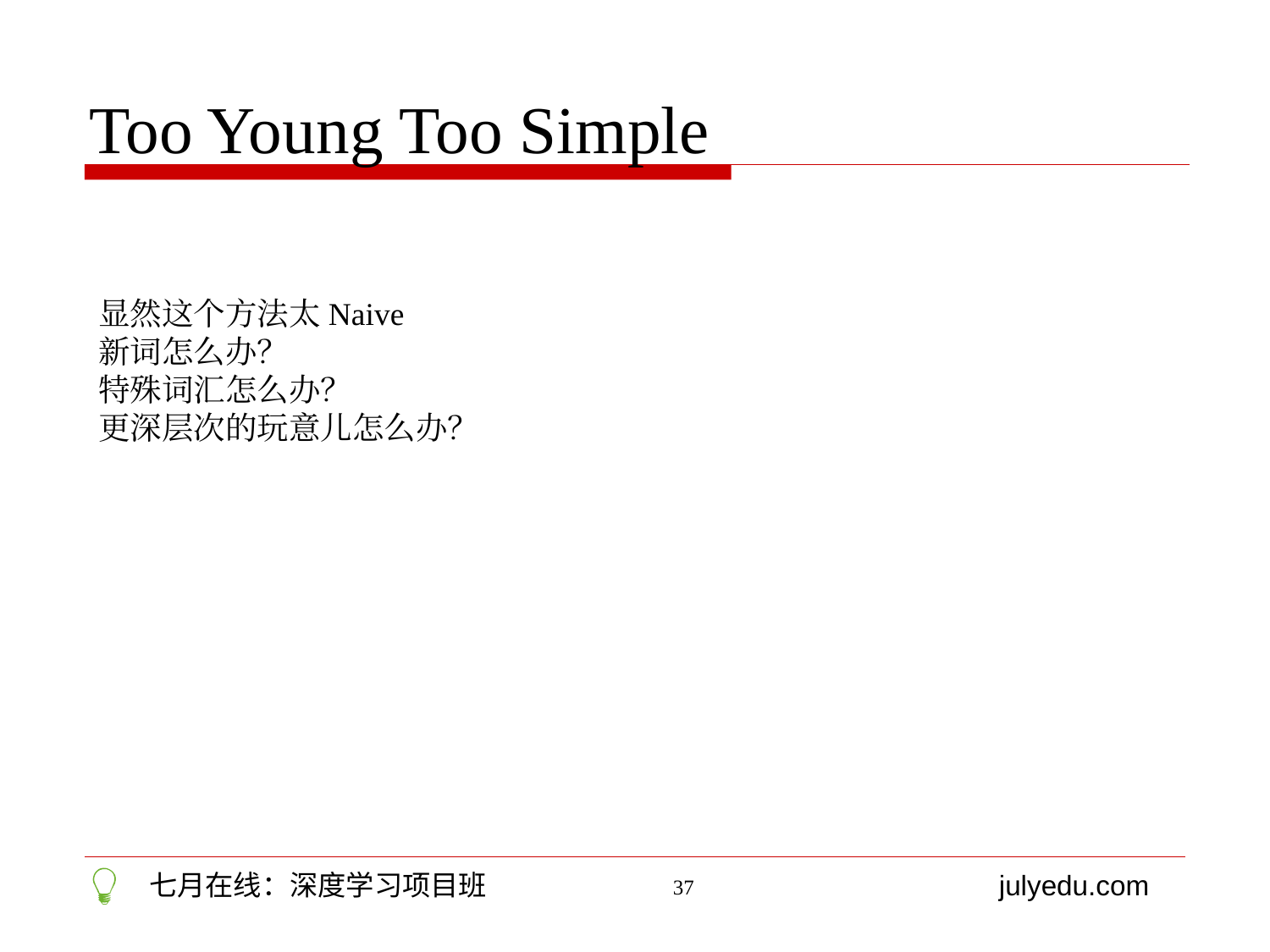

Too Young Too Simple
显然这个方法太Naive
新词怎么办？
特殊词汇怎么办？
更深层次的玩意儿怎么办？
37